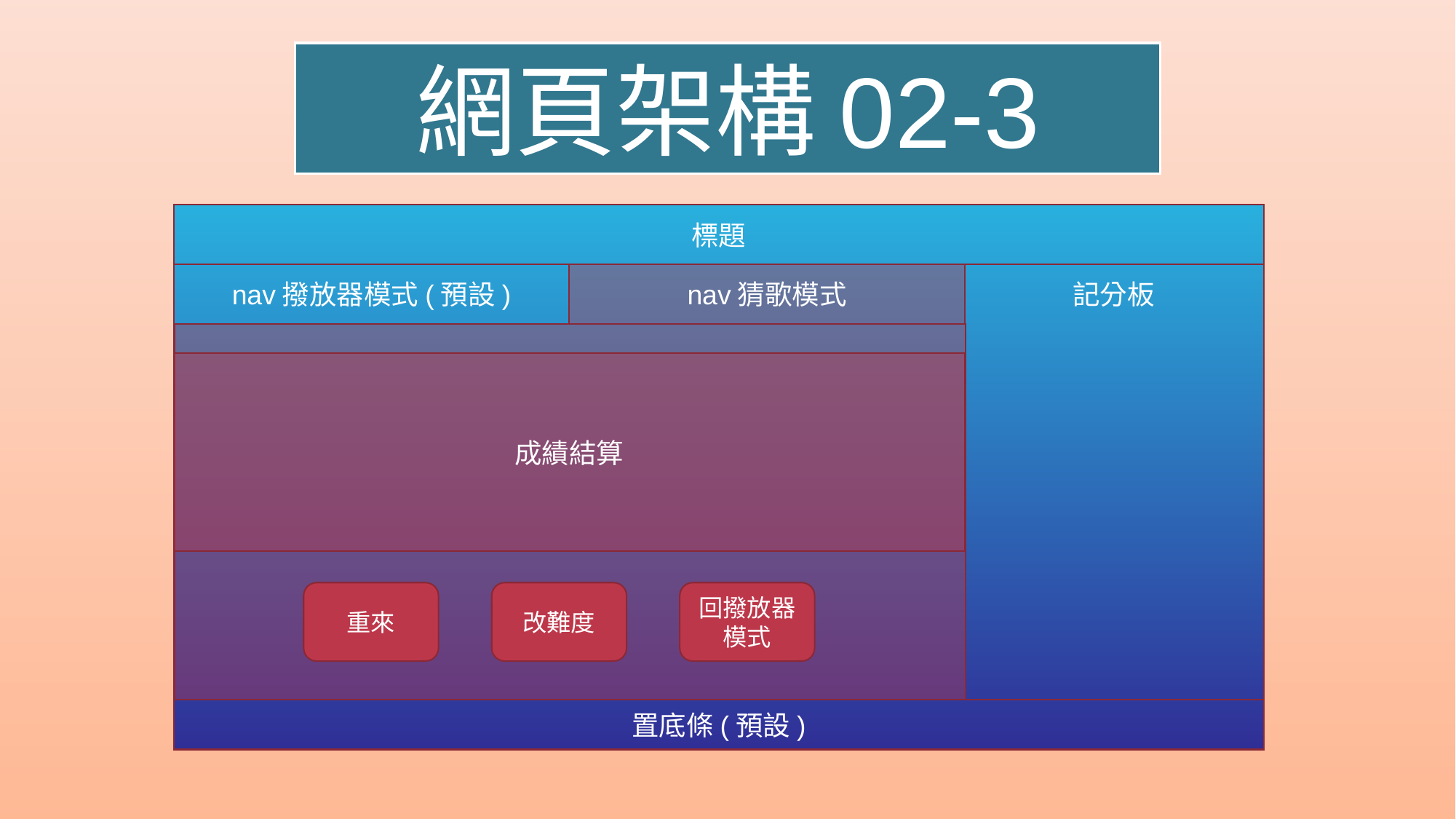

網頁架構02-3

標題
nav撥放器模式(預設)
nav猜歌模式
記分板

成績結算
回撥放器模式
重來
改難度
置底條(預設)